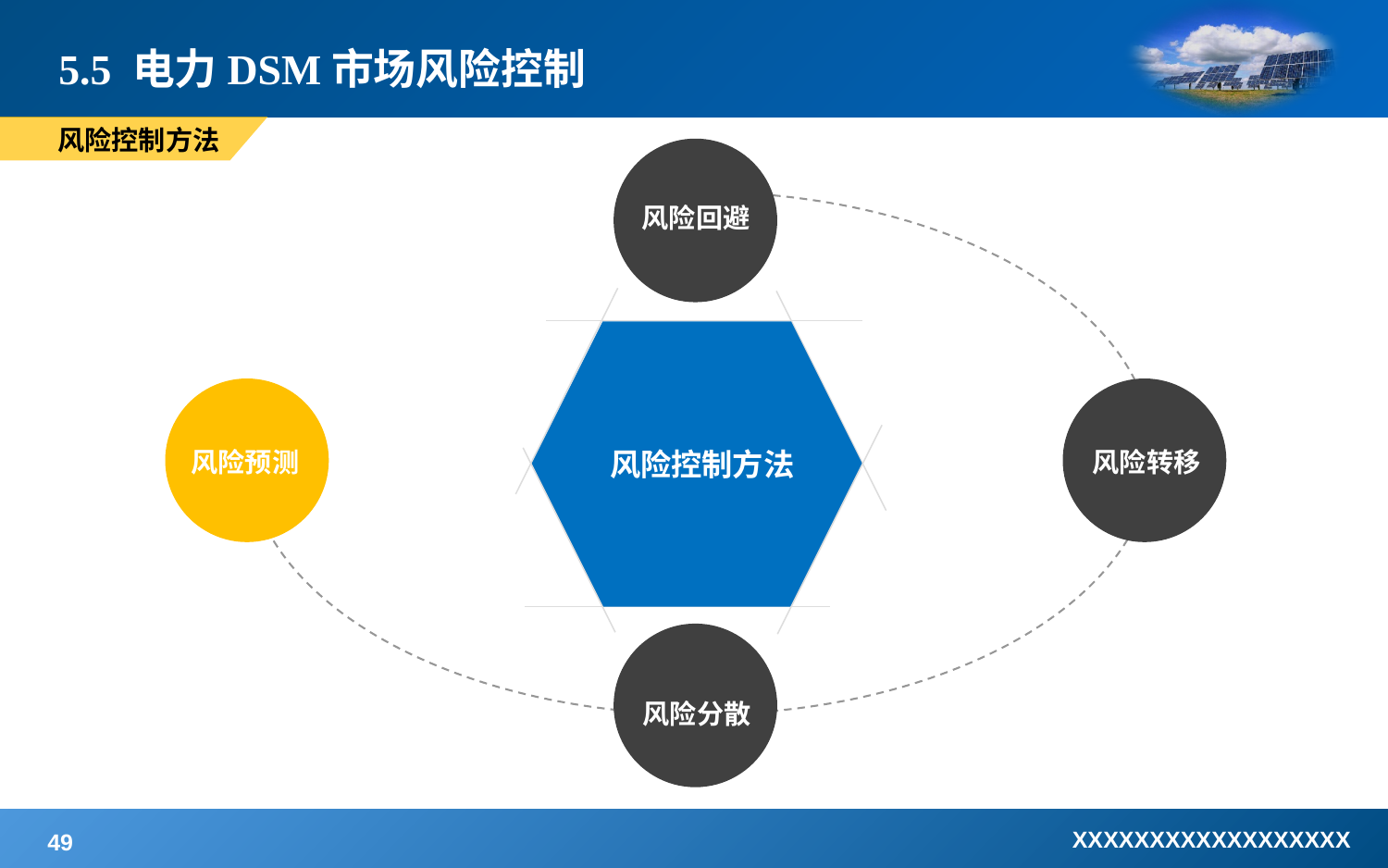

# 5.5 电力DSM市场风险控制
      风险控制方法

风险回避

2.文献综述

风险预测

风险转移
风险控制方法
5.结论与管理启示

风险分散